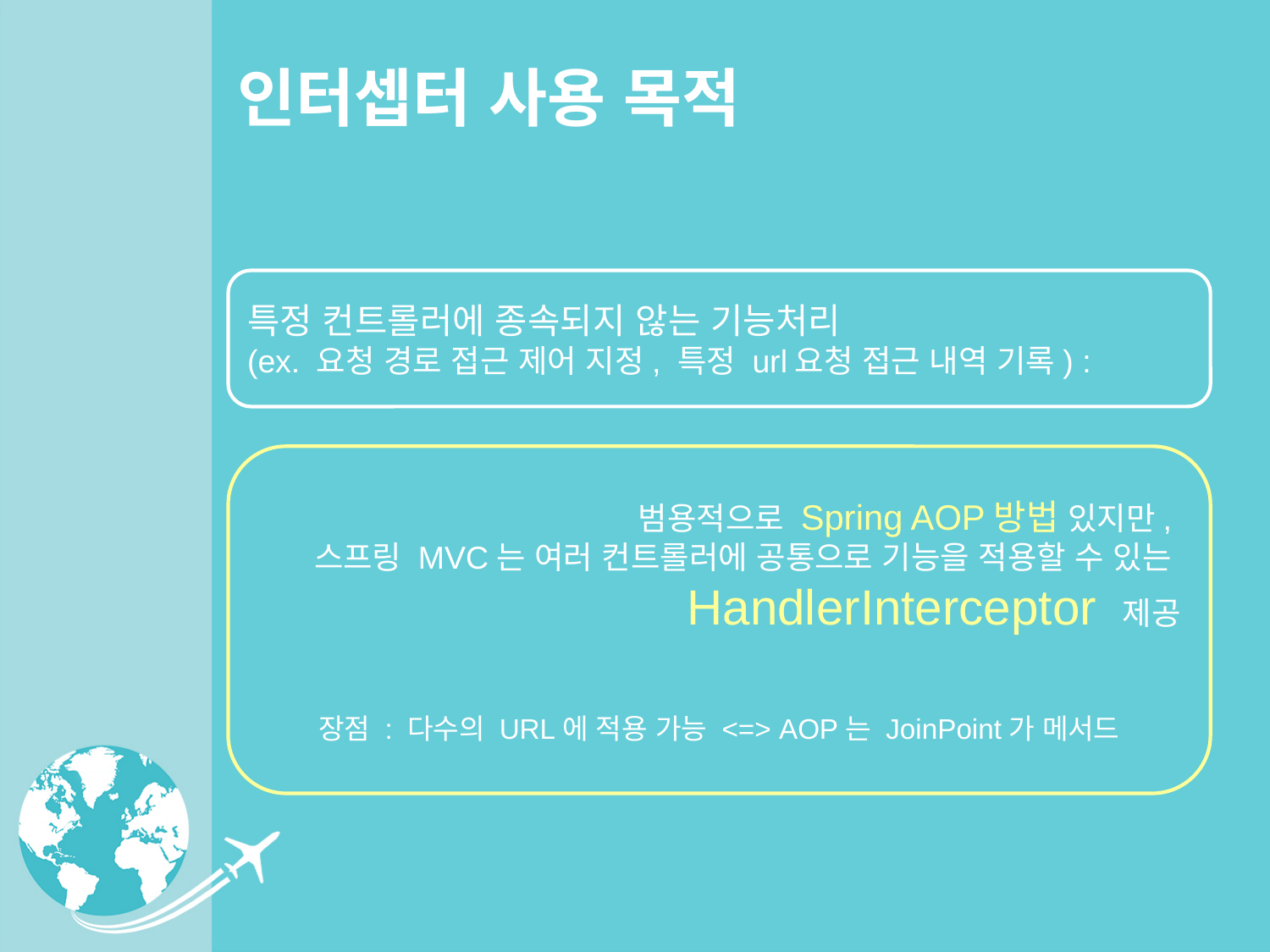

# 인터셉터 사용 목적
특정 컨트롤러에 종속되지 않는 기능처리
(ex. 요청 경로 접근 제어 지정, 특정 url요청 접근 내역 기록) :
범용적으로 Spring AOP방법 있지만,
스프링 MVC는 여러 컨트롤러에 공통으로 기능을 적용할 수 있는  HandlerInterceptor 제공

장점 : 다수의 URL에 적용 가능 <=> AOP는 JoinPoint가 메서드